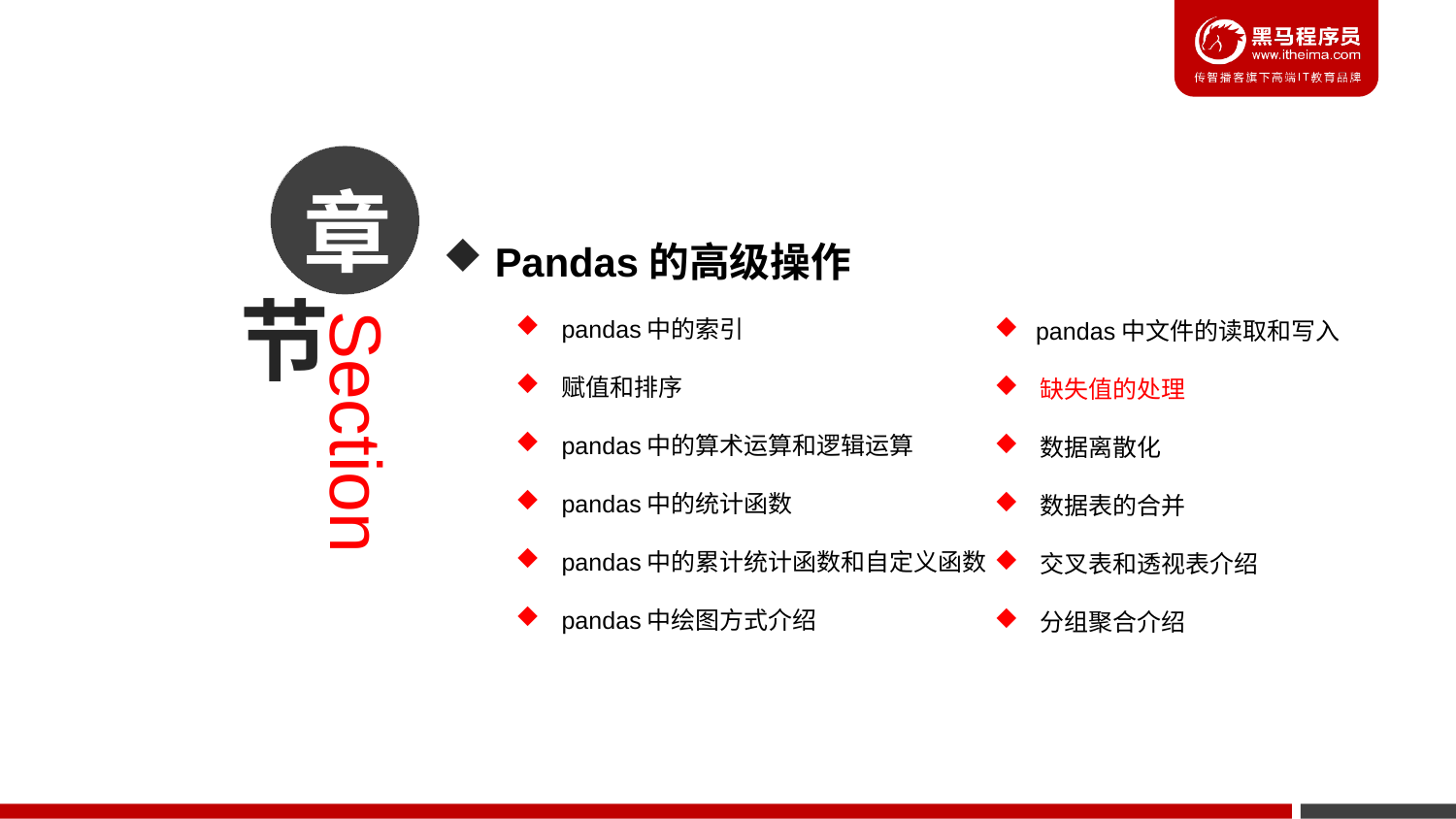

章
 Pandas的高级操作
pandas中的索引
赋值和排序
pandas中的算术运算和逻辑运算
pandas中的统计函数
pandas中的累计统计函数和自定义函数
pandas中绘图方式介绍
节
 pandas中文件的读取和写入
 缺失值的处理
 数据离散化
 数据表的合并
 交叉表和透视表介绍
 分组聚合介绍
Section